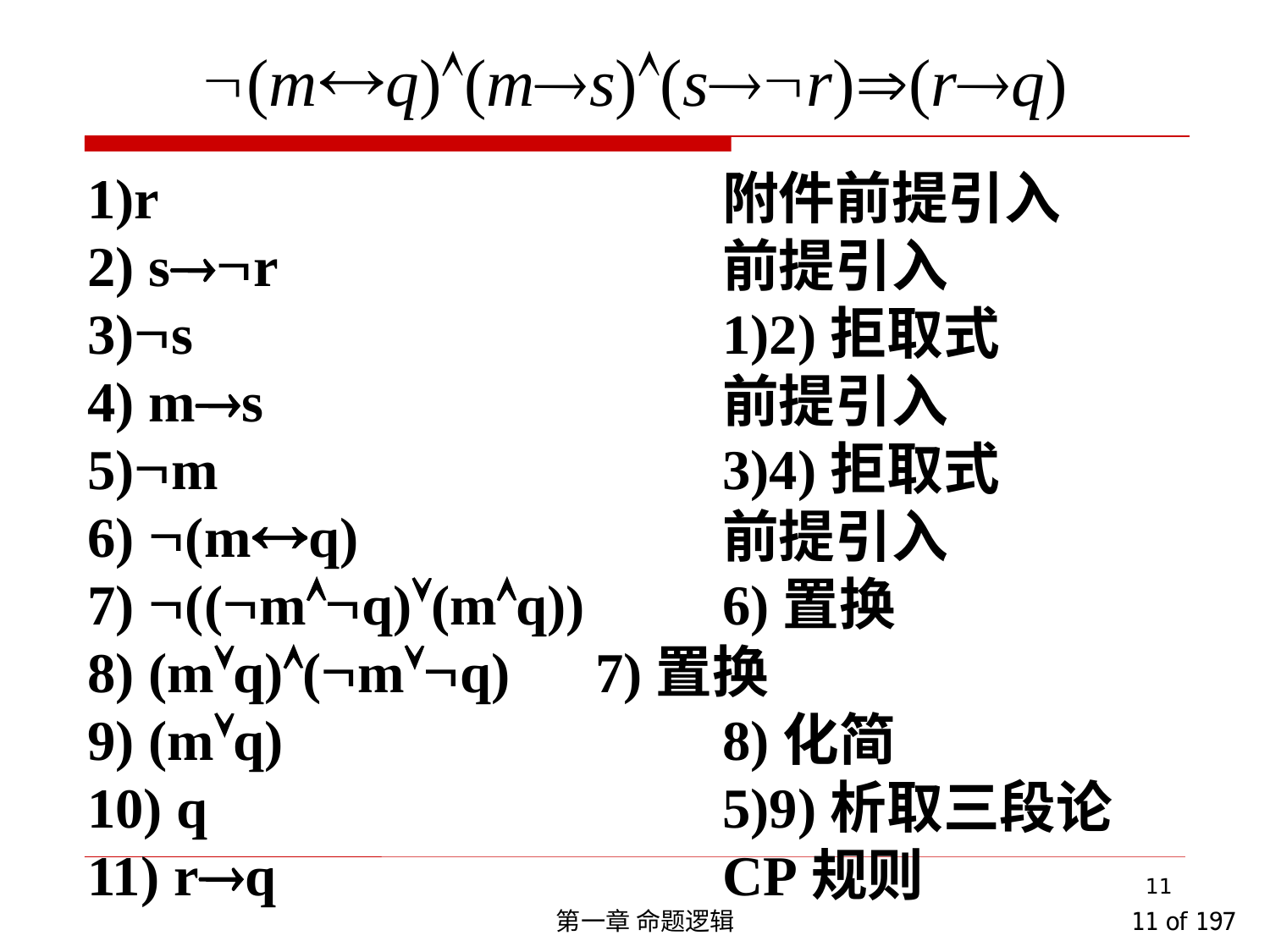

¬(m↔q)∧(m→s)∧(s→¬r)⇒(r→q)
1)r              			附件前提引入
2) s→¬r        			前提引入
3)¬s            			1)2)拒取式
4) m→s          			前提引入
5)¬m          			3)4)拒取式
6) ¬(m↔q)    			前提引入
7) ¬((¬m∧¬q)∨(m∧q)) 	6)置换
8) (m∨q)∧(¬m∨¬q)   	7)置换
9) (m∨q)         			8)化简
10) q     				5)9)析取三段论
11) r→q 		 		CP规则
11
第一章 命题逻辑
11 of 197